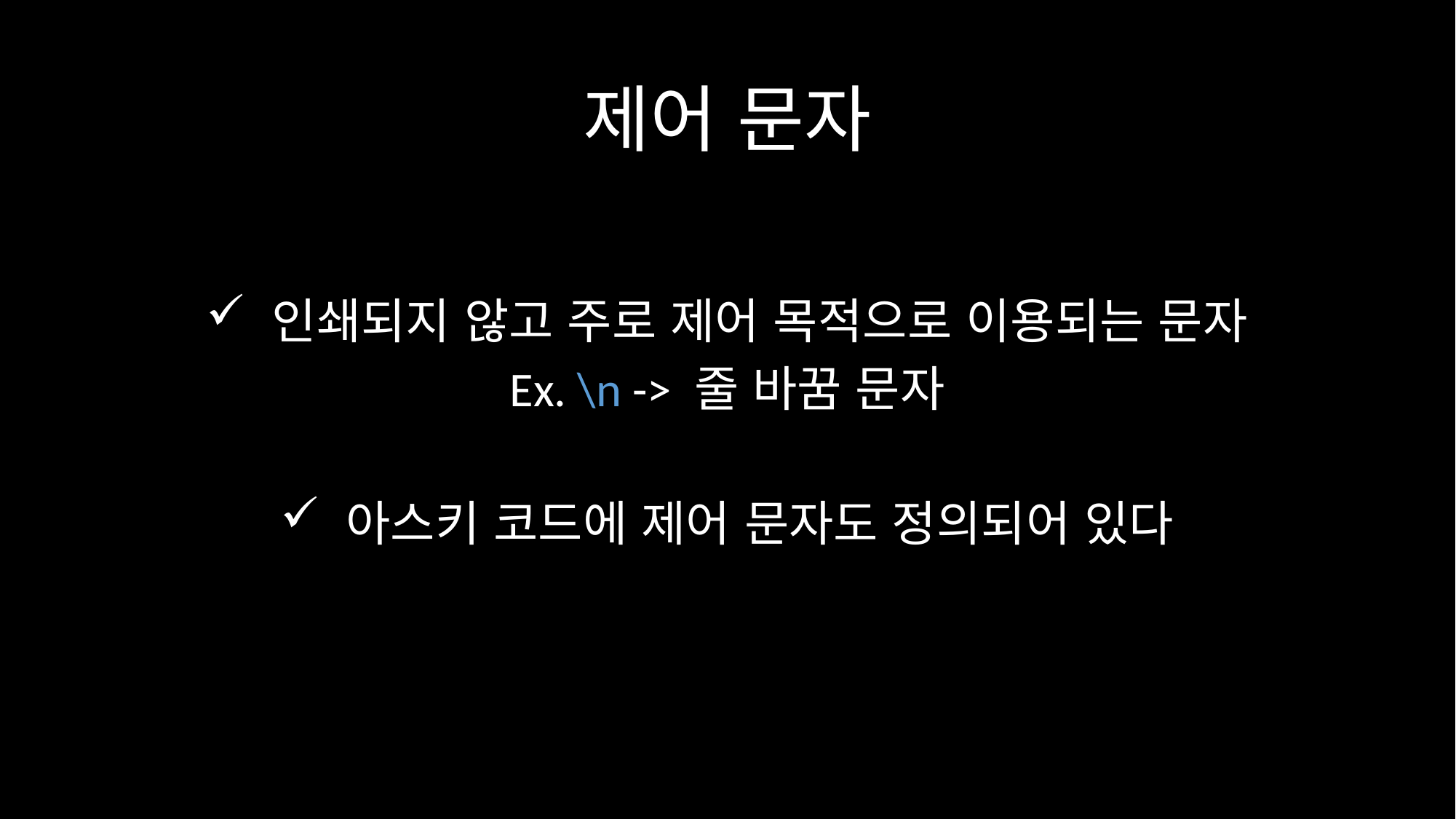

# 제어 문자

 인쇄되지 않고 주로 제어 목적으로 이용되는 문자
Ex. \n -> 줄 바꿈 문자

 아스키 코드에 제어 문자도 정의되어 있다